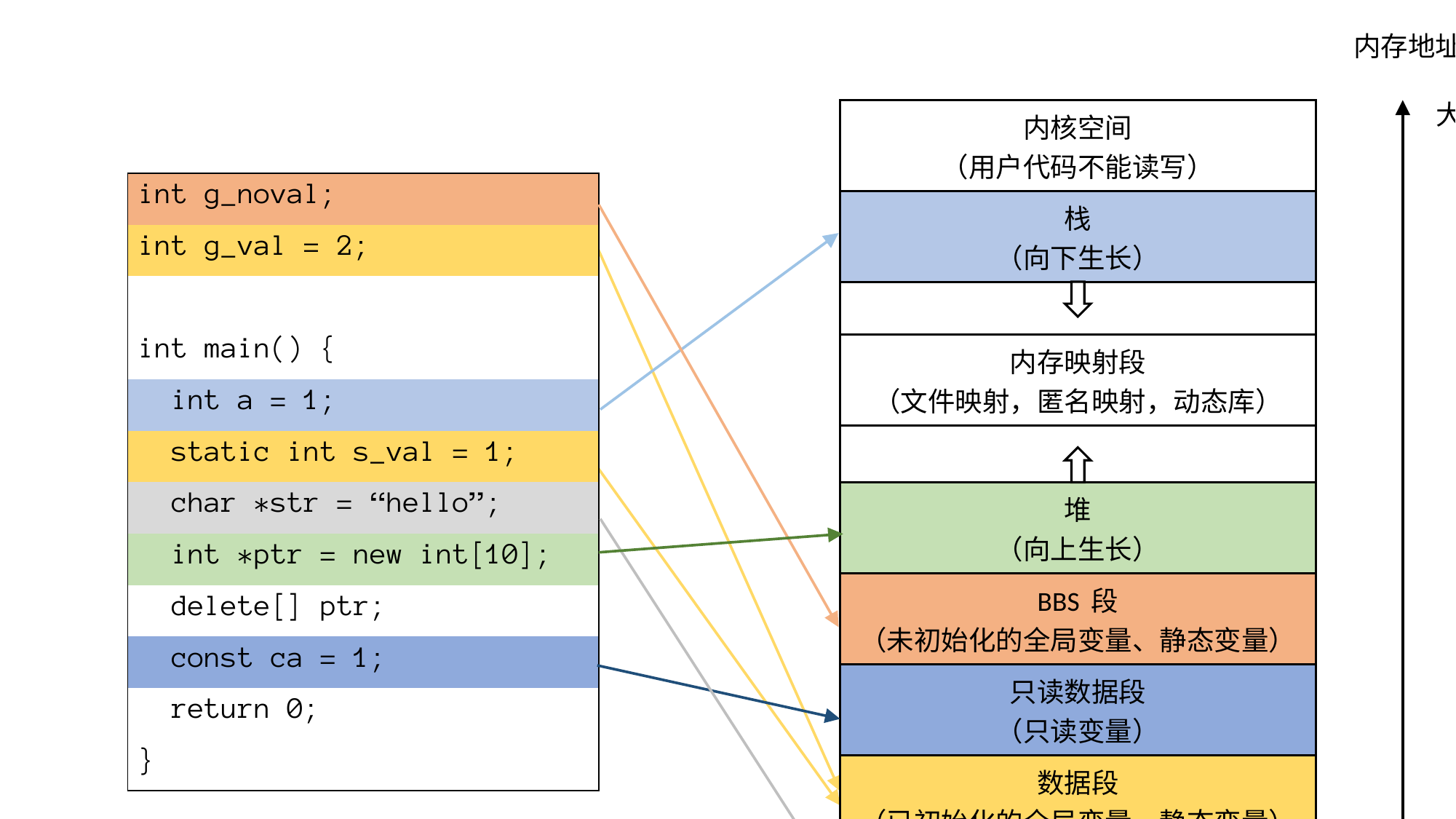

内存地址
大
| 内核空间 （用户代码不能读写） |
| --- |
| 栈 （向下生长） |
|  |
| 内存映射段 （文件映射，匿名映射，动态库） |
|  |
| 堆 （向上生长） |
| BBS 段 （未初始化的全局变量、静态变量） |
| 只读数据段 （只读变量） |
| 数据段 （已初始化的全局变量、静态变量） |
| 代码段 （可执行代码，只读常量） |
| int g\_noval; |
| --- |
| int g\_val = 2; |
|  |
| int main() { |
| int a = 1; |
| static int s\_val = 1; |
| char \*str = “hello”; |
| int \*ptr = new int[10]; |
| delete[] ptr; |
| const ca = 1; |
| return 0; |
| } |

小